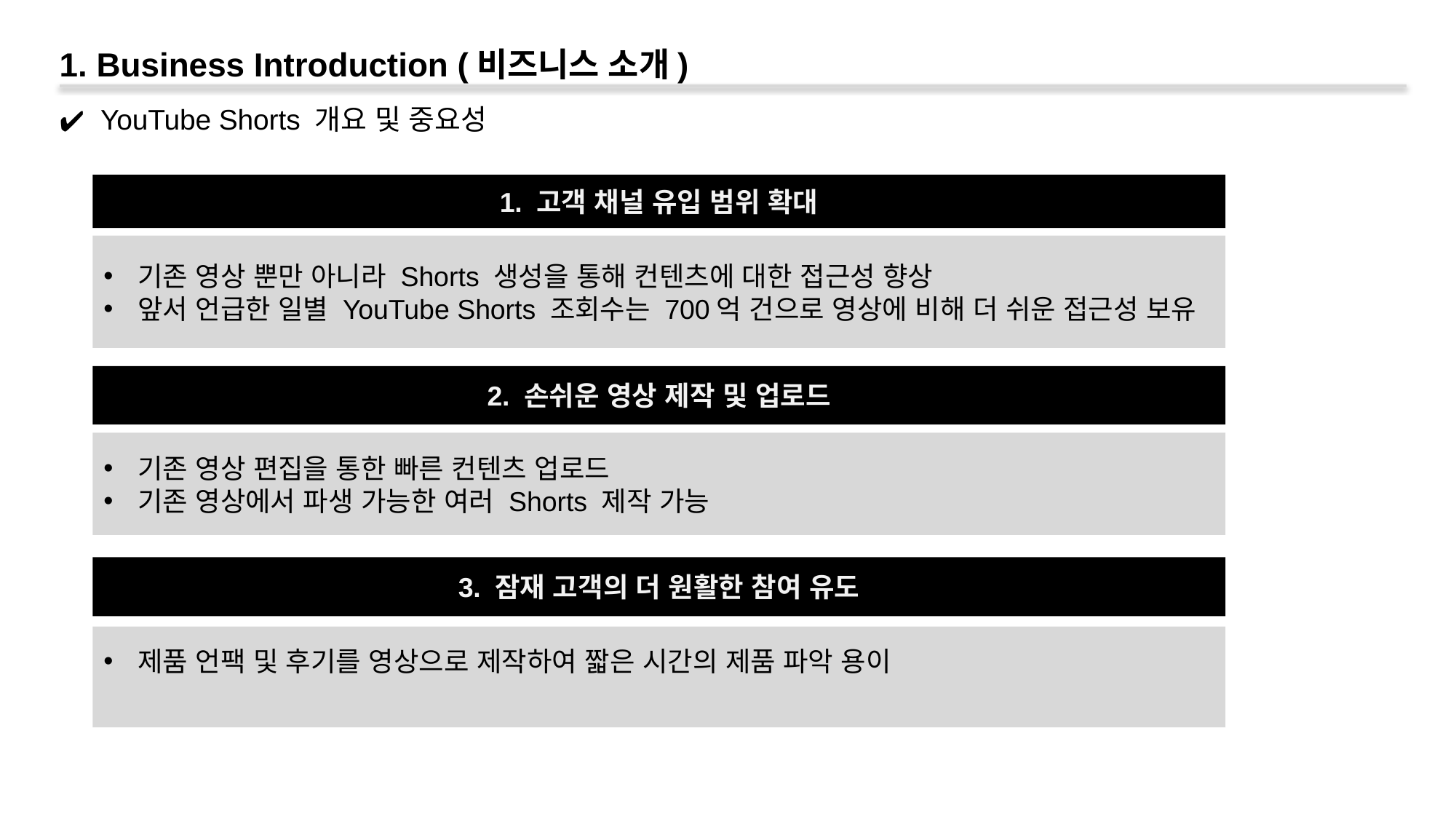

1. Business Introduction (비즈니스 소개)
YouTube Shorts 개요 및 중요성
1. 고객 채널 유입 범위 확대
기존 영상 뿐만 아니라 Shorts 생성을 통해 컨텐츠에 대한 접근성 향상
앞서 언급한 일별 YouTube Shorts 조회수는 700억 건으로 영상에 비해 더 쉬운 접근성 보유
2. 손쉬운 영상 제작 및 업로드
기존 영상 편집을 통한 빠른 컨텐츠 업로드
기존 영상에서 파생 가능한 여러 Shorts 제작 가능
3. 잠재 고객의 더 원활한 참여 유도
제품 언팩 및 후기를 영상으로 제작하여 짧은 시간의 제품 파악 용이